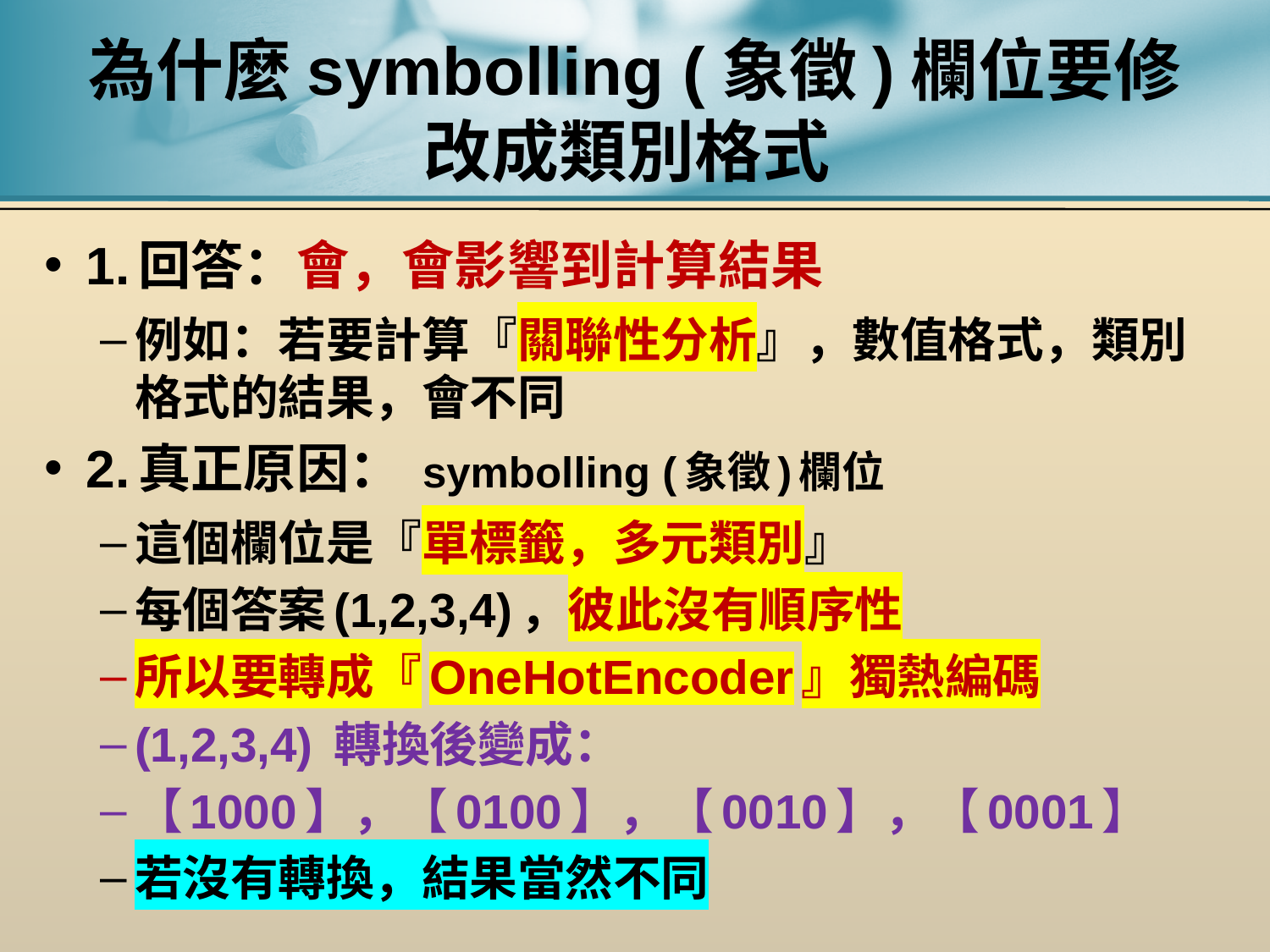

# 為什麼symbolling (象徵)欄位要修改成類別格式
1.回答：會，會影響到計算結果
例如：若要計算『關聯性分析』，數值格式，類別格式的結果，會不同
2.真正原因： symbolling (象徵)欄位
這個欄位是『單標籤，多元類別』
每個答案(1,2,3,4)，彼此沒有順序性
所以要轉成『OneHotEncoder』獨熱編碼
(1,2,3,4) 轉換後變成：
【1000】，【0100】，【0010】，【0001】
若沒有轉換，結果當然不同